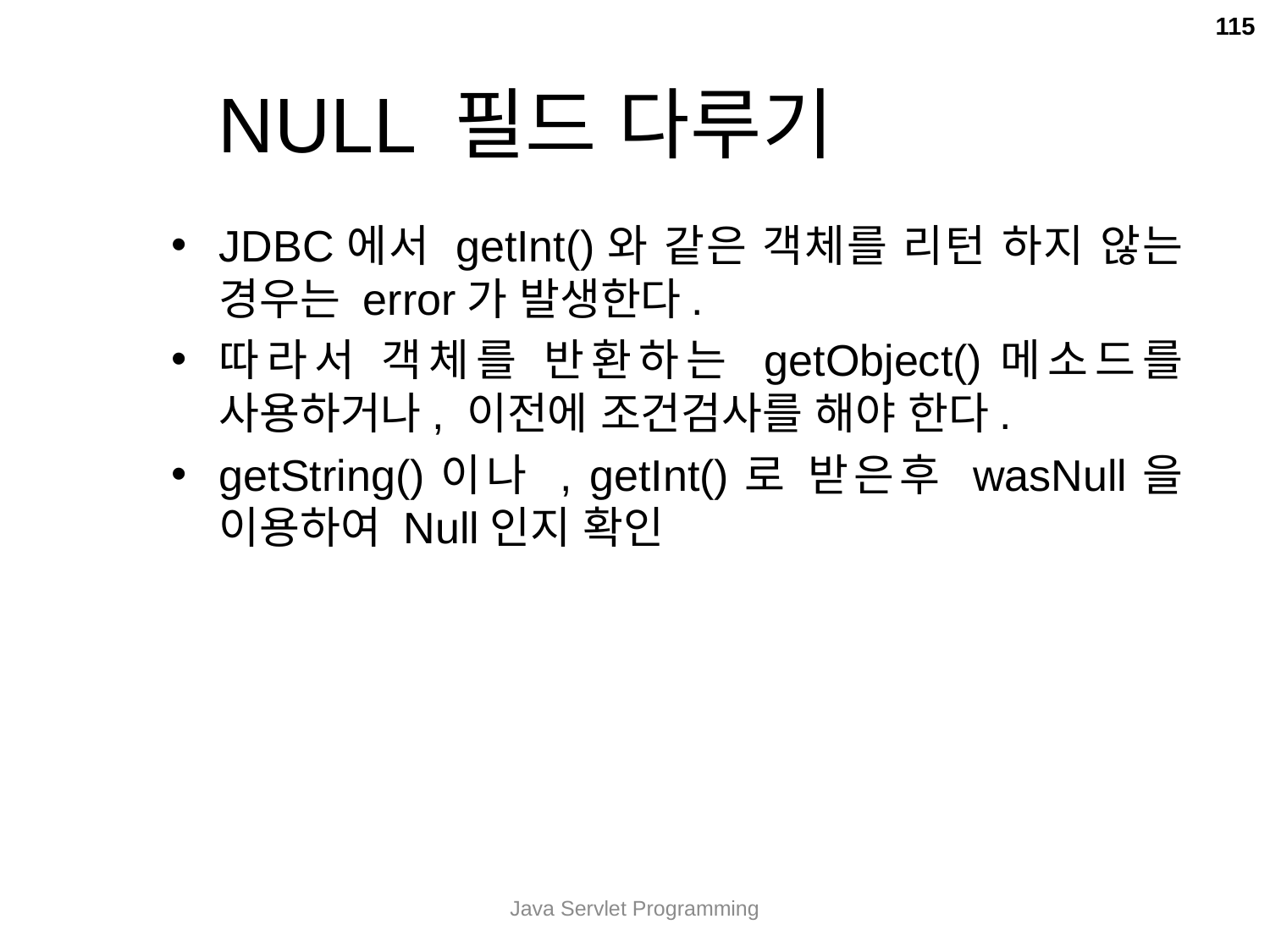

115
# NULL 필드 다루기
JDBC에서 getInt()와 같은 객체를 리턴 하지 않는 경우는 error가 발생한다.
따라서 객체를 반환하는 getObject()메소드를 사용하거나, 이전에 조건검사를 해야 한다.
getString()이나 , getInt()로 받은후 wasNull을 이용하여 Null인지 확인
Java Servlet Programming